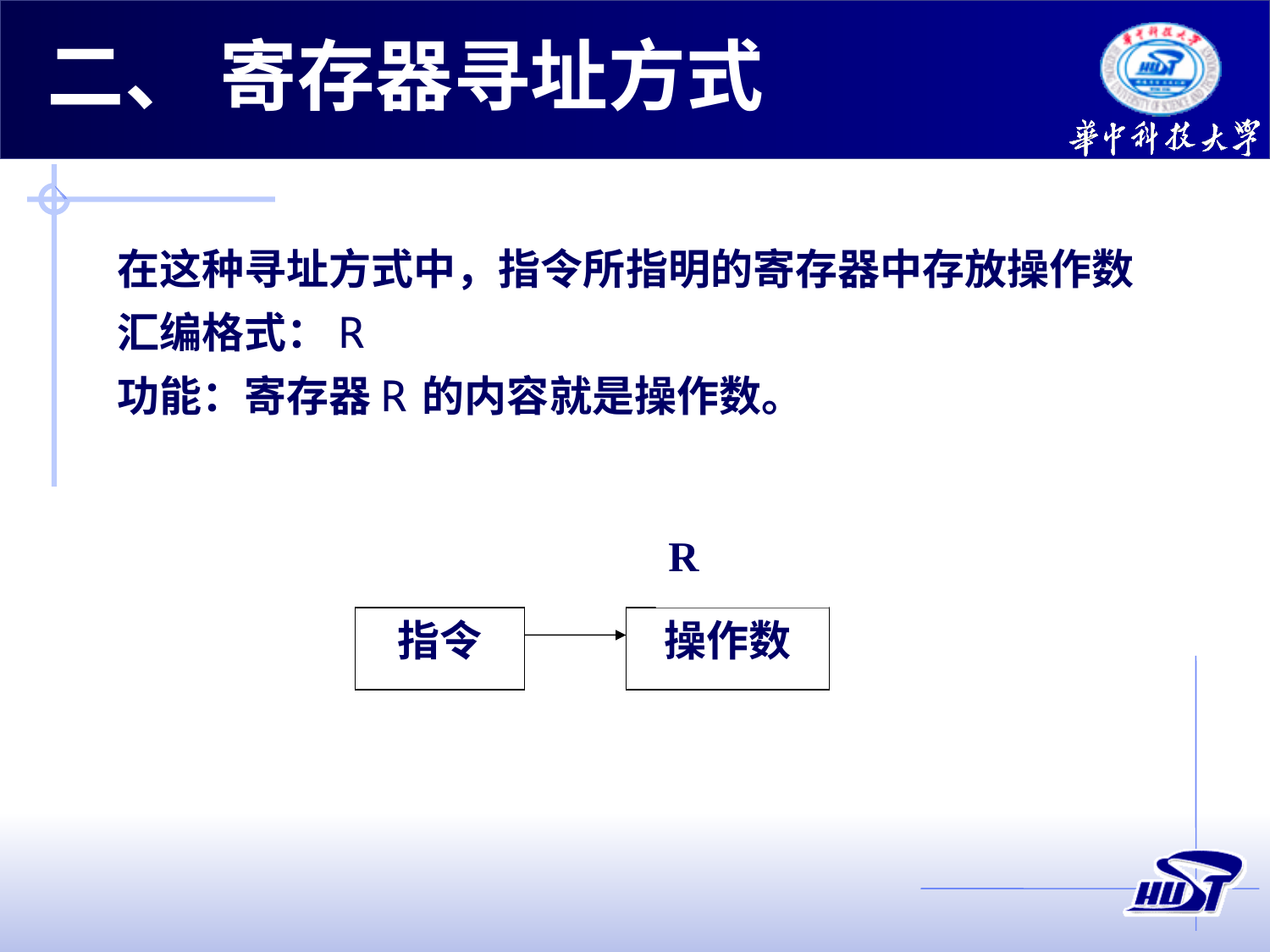

二、 寄存器寻址方式

在这种寻址方式中，指令所指明的寄存器中存放操作数
汇编格式：R
功能：寄存器R的内容就是操作数。

R

指令

操作数